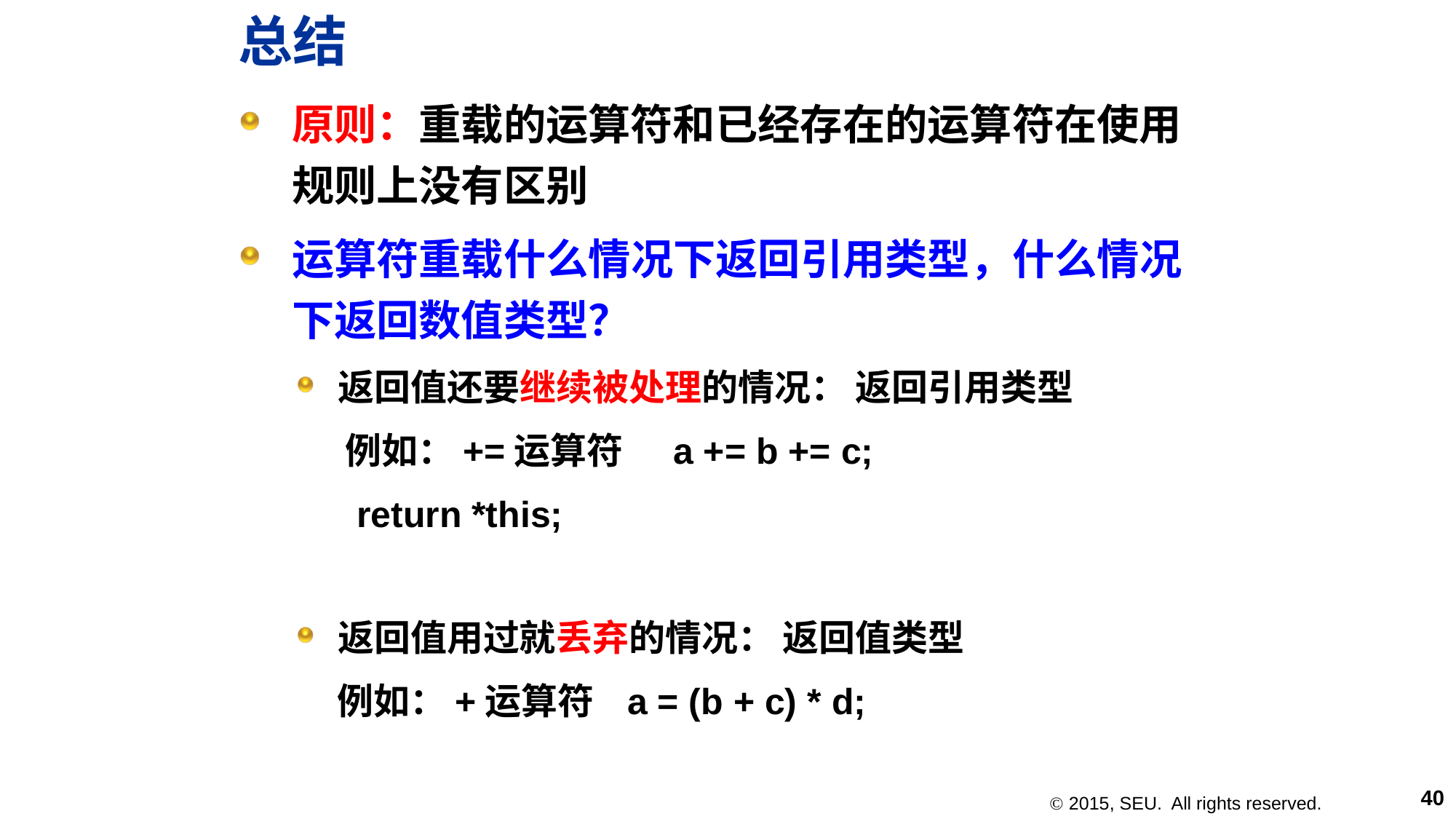

# 总结
原则：重载的运算符和已经存在的运算符在使用规则上没有区别
运算符重载什么情况下返回引用类型，什么情况下返回数值类型？
返回值还要继续被处理的情况： 返回引用类型
     例如：+=运算符     a += b += c;
      return *this;

返回值用过就丢弃的情况： 返回值类型
    例如：+运算符   a = (b + c) * d;